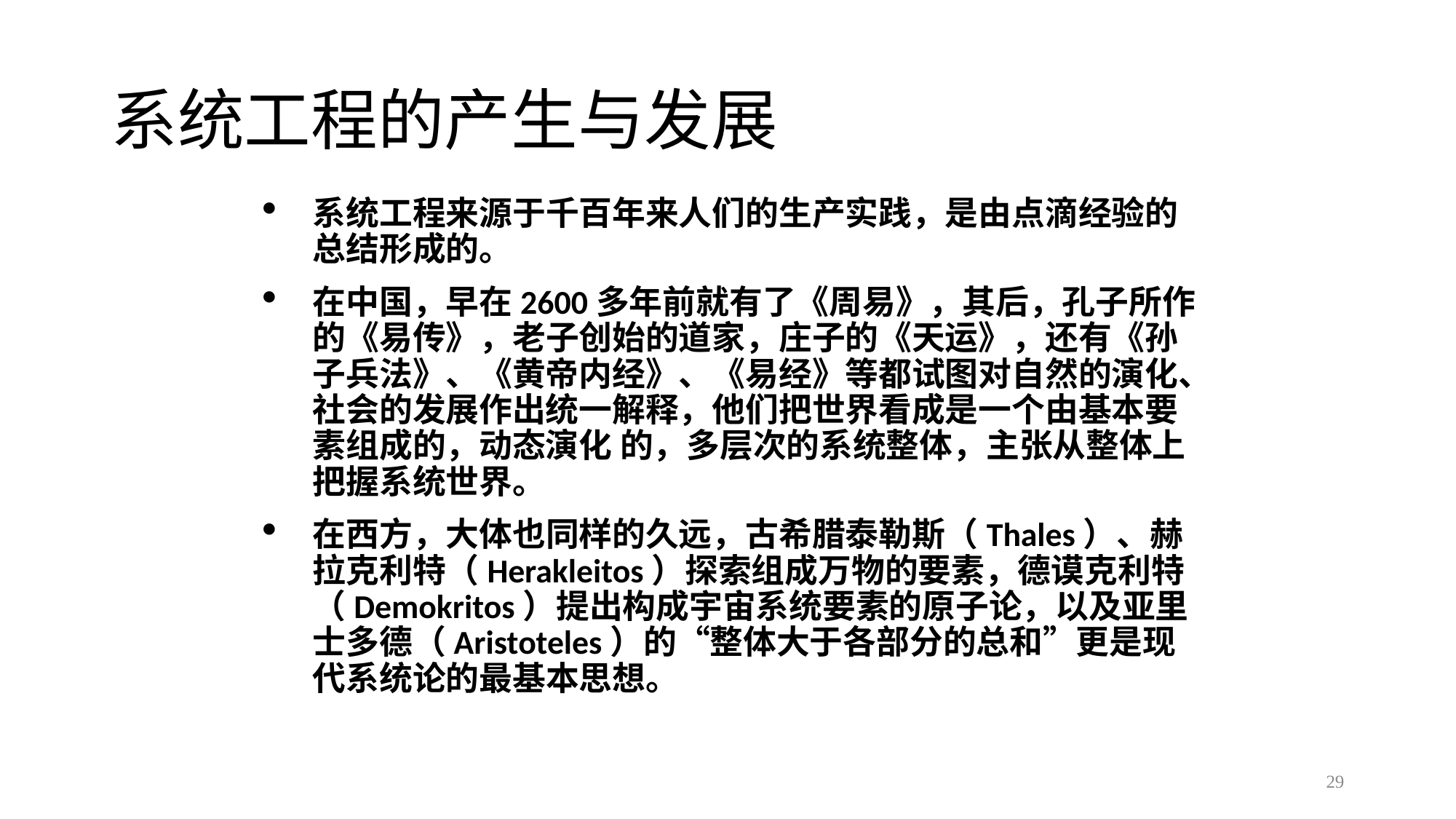

# 系统工程的产生与发展
系统工程来源于千百年来人们的生产实践，是由点滴经验的总结形成的。
在中国，早在2600多年前就有了《周易》，其后，孔子所作的《易传》，老子创始的道家，庄子的《天运》，还有《孙子兵法》、《黄帝内经》、《易经》等都试图对自然的演化、社会的发展作出统一解释，他们把世界看成是一个由基本要素组成的，动态演化 的，多层次的系统整体，主张从整体上把握系统世界。
在西方，大体也同样的久远，古希腊泰勒斯（Thales）、赫拉克利特（Herakleitos）探索组成万物的要素，德谟克利特（Demokritos）提出构成宇宙系统要素的原子论，以及亚里士多德（Aristoteles）的“整体大于各部分的总和”更是现代系统论的最基本思想。
29